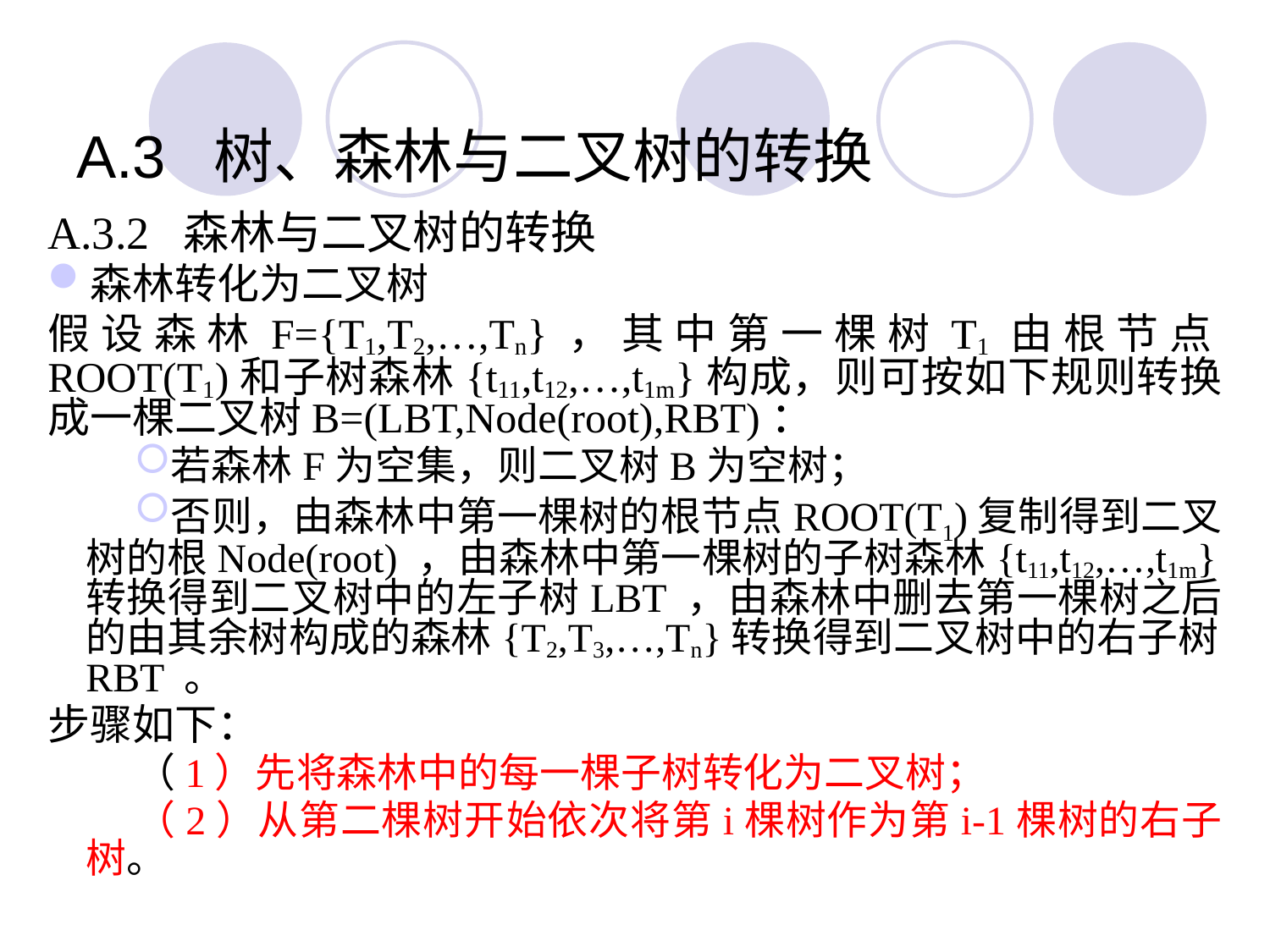

A.3  树、森林与二叉树的转换
64

A.3.2  森林与二叉树的转换
森林转化为二叉树
假设森林F={T1,T2,…,Tn}，其中第一棵树T1由根节点ROOT(T1)和子树森林{t11,t12,…,t1m}构成，则可按如下规则转换成一棵二叉树B=(LBT,Node(root),RBT)：
若森林F为空集，则二叉树B为空树；
否则，由森林中第一棵树的根节点ROOT(T1)复制得到二叉树的根Node(root) ，由森林中第一棵树的子树森林{t11,t12,…,t1m}转换得到二叉树中的左子树LBT ，由森林中删去第一棵树之后的由其余树构成的森林{T2,T3,…,Tn}转换得到二叉树中的右子树RBT 。
步骤如下：
（1）先将森林中的每一棵子树转化为二叉树；
（2）从第二棵树开始依次将第i棵树作为第i-1棵树的右子树。